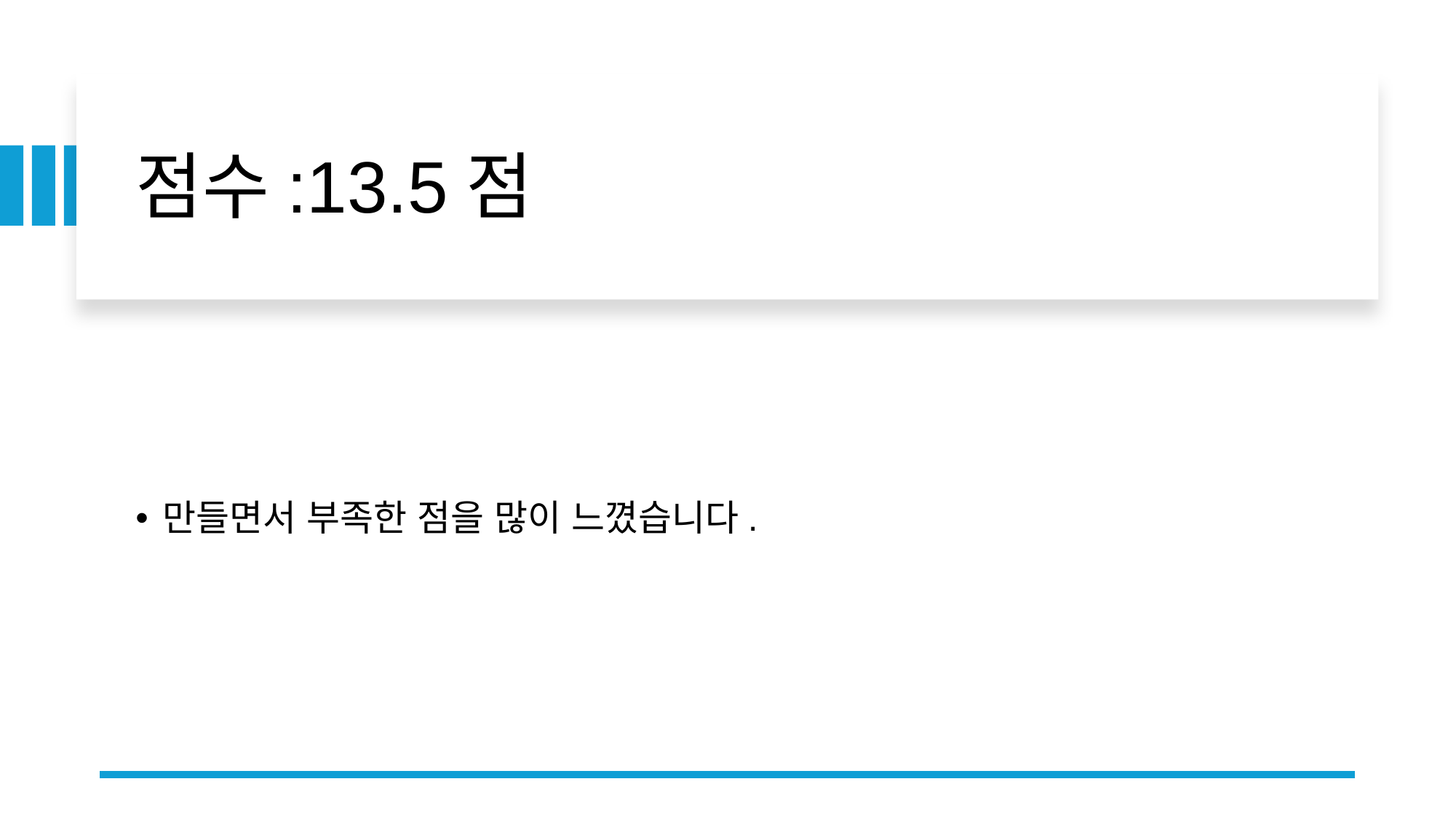

# 점수:13.5점

만들면서 부족한 점을 많이 느꼈습니다.